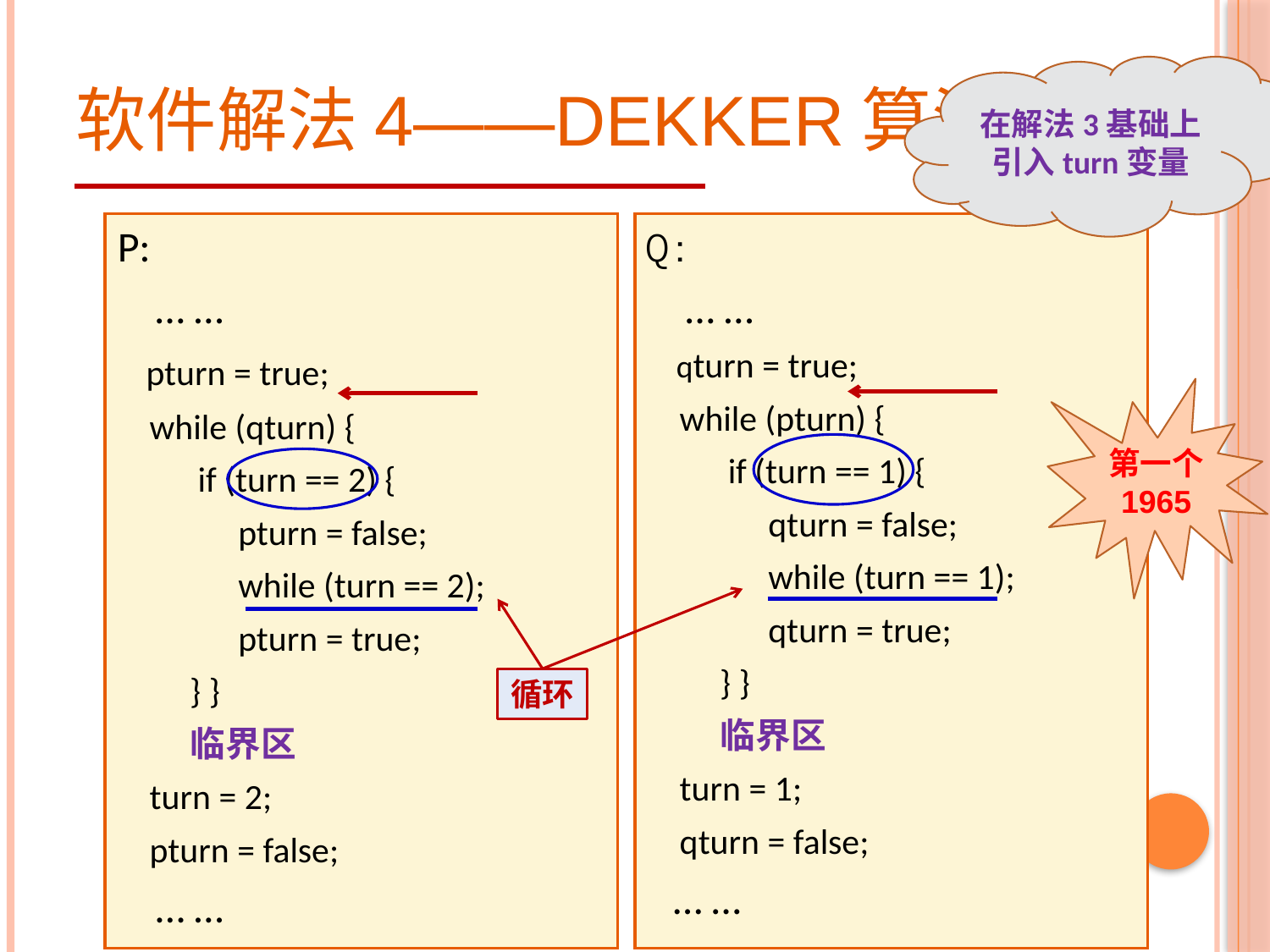

# 软件解法4——Dekker算法
在解法3基础上引入turn变量
P:
	… …
   pturn = true;
    while (qturn) {
          if (turn == 2) {
               pturn = false;
               while (turn == 2);
               pturn = true;
         } }
        临界区
    turn = 2;
    pturn = false;
    … …
Q:
	… …
    qturn = true;
    while (pturn) {
          if (turn == 1) {
               qturn = false;
               while (turn == 1);
               qturn = true;
         } }
        临界区
    turn = 1;
    qturn = false;
   … …
第一个
1965

循环